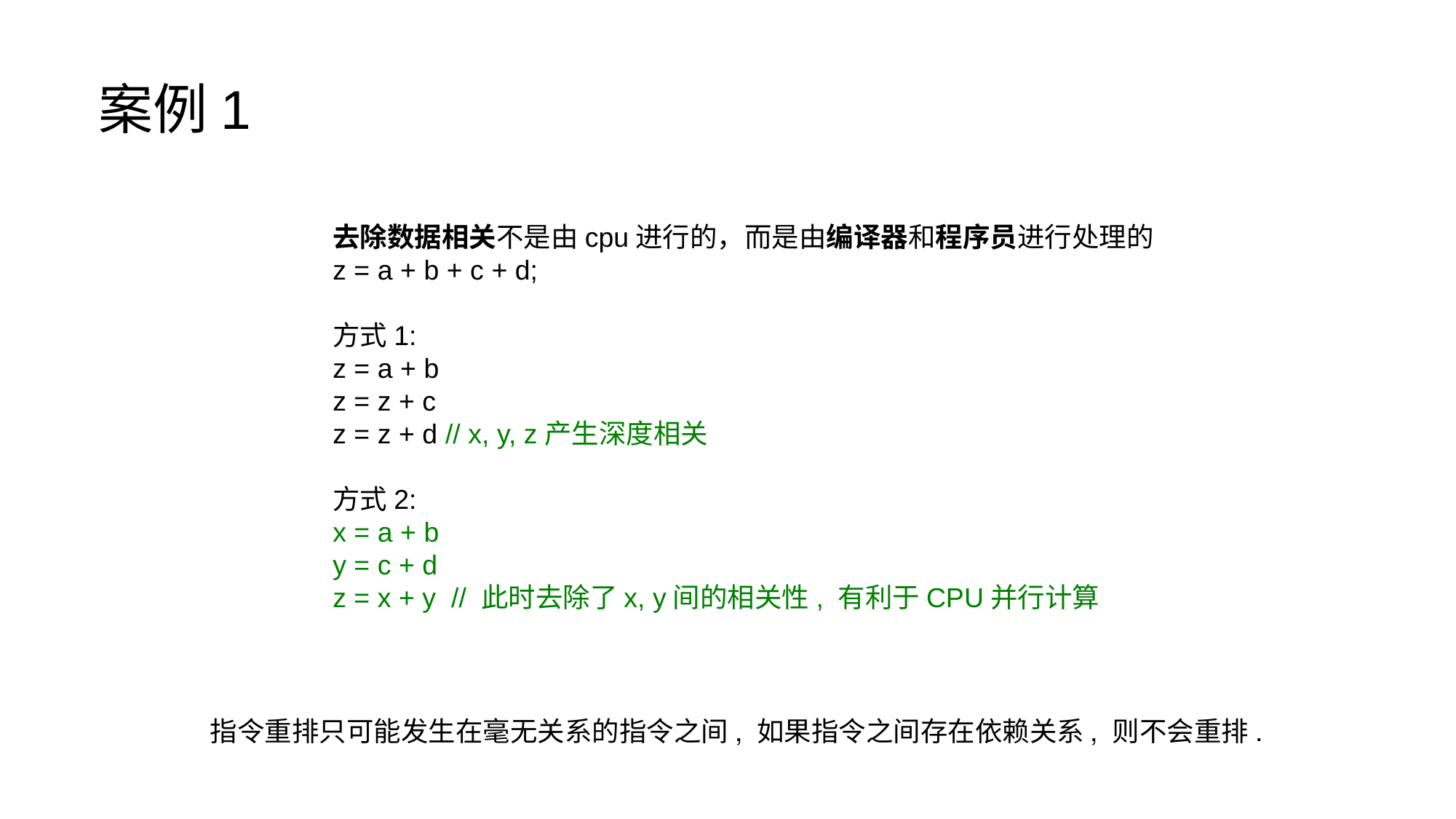

案例1
去除数据相关不是由cpu进行的，而是由编译器和程序员进行处理的
z = a + b + c + d;

方式1:
z = a + b
z = z + c
z = z + d // x, y, z产生深度相关

方式2:
x = a + b
y = c + d
z = x + y  // 此时去除了x, y间的相关性, 有利于CPU并行计算
指令重排只可能发生在毫无关系的指令之间, 如果指令之间存在依赖关系, 则不会重排.